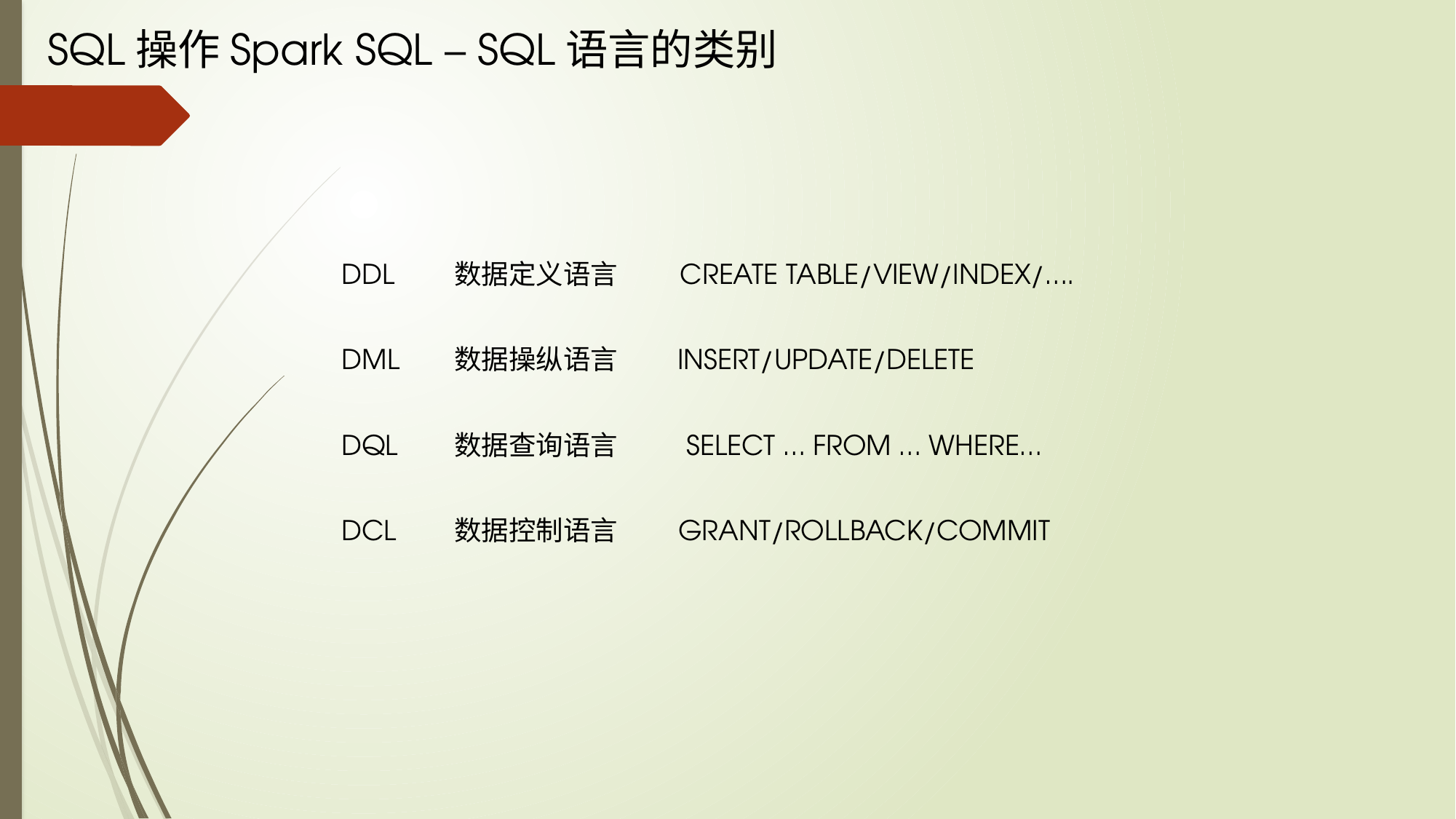

SQL操作Spark SQL – SQL语言的类别
DDL
数据定义语言
CREATE TABLE/VIEW/INDEX/….
DML
数据操纵语言
INSERT/UPDATE/DELETE
DQL
数据查询语言
SELECT … FROM … WHERE…
DCL
数据控制语言
GRANT/ROLLBACK/COMMIT